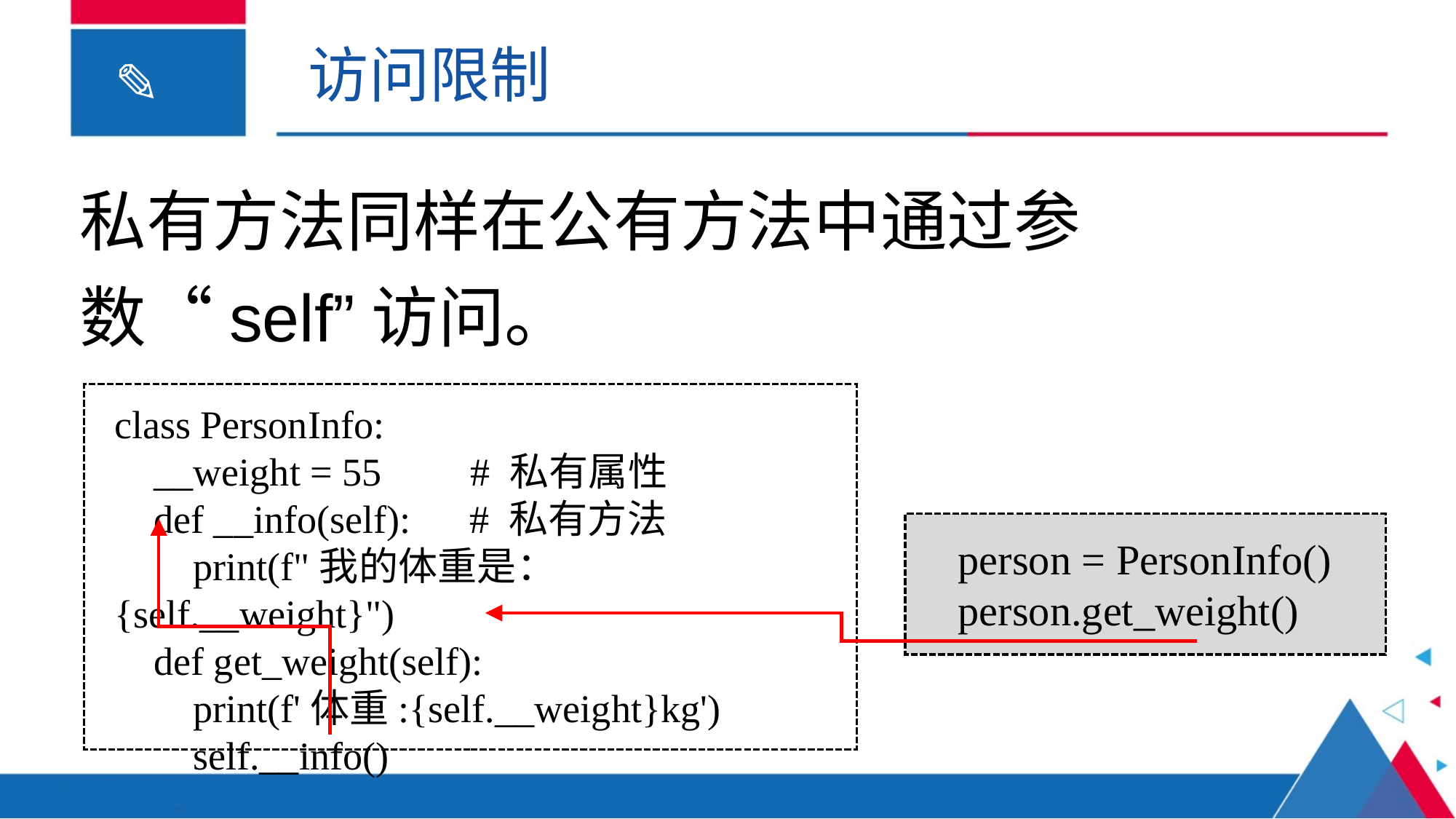

访问限制
私有方法同样在公有方法中通过参数“self”访问。

class PersonInfo:
    __weight = 55         # 私有属性
    def __info(self):      # 私有方法
        print(f"我的体重是：{self.__weight}")
    def get_weight(self):
        print(f'体重:{self.__weight}kg')
        self.__info()

person = PersonInfo()
person.get_weight()